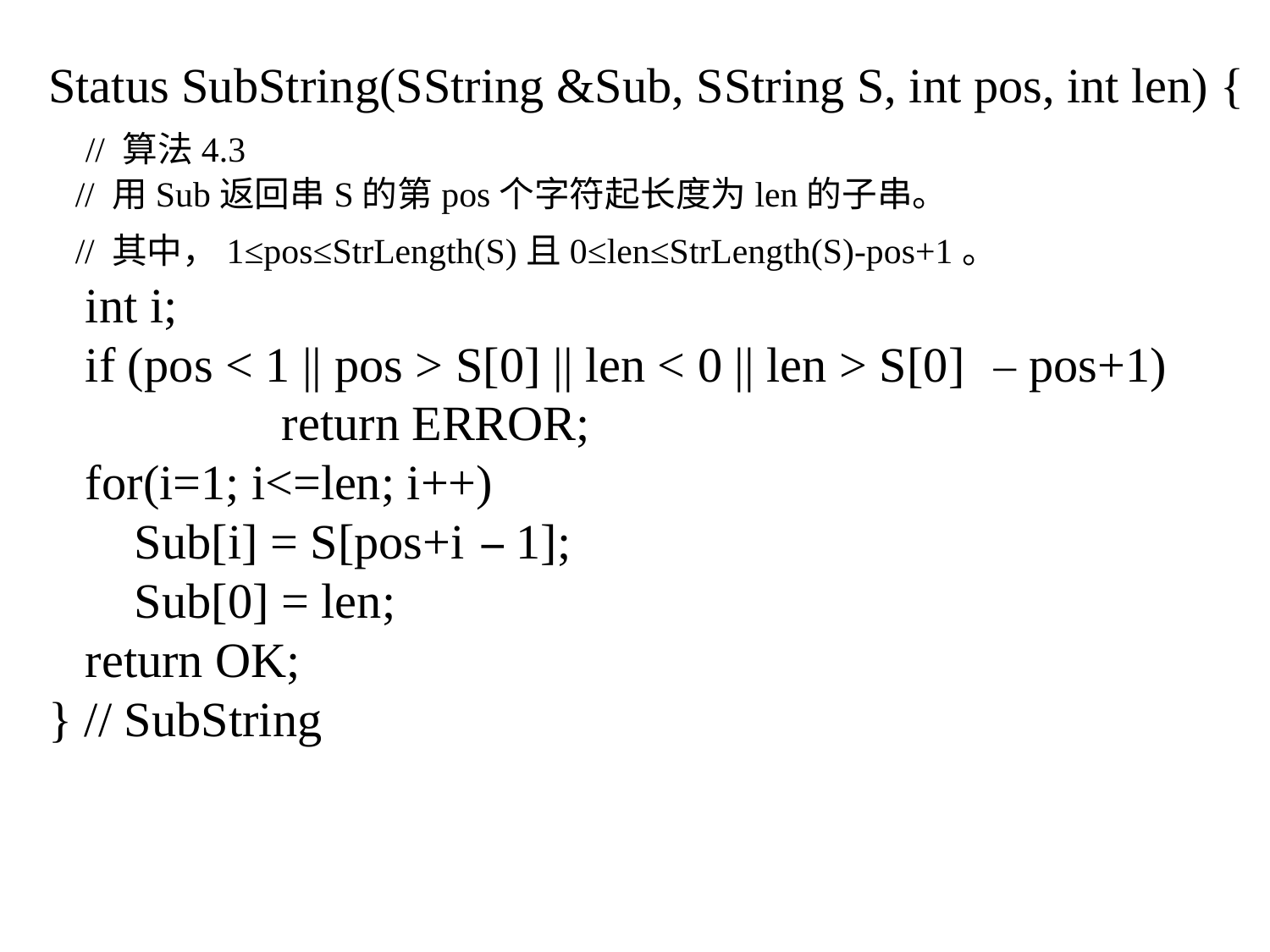

Status SubString(SString &Sub, SString S, int pos, int len) {
   // 算法4.3
   // 用Sub返回串S的第pos个字符起长度为len的子串。
   // 其中，1≤pos≤StrLength(S)且0≤len≤StrLength(S)-pos+1。
   int i;
   if (pos < 1 || pos > S[0] || len < 0 || len > S[0] －pos+1)
                   return ERROR;
   for(i=1; i<=len; i++)
       Sub[i] = S[pos+i－1];
       Sub[0] = len;
   return OK;
} // SubString